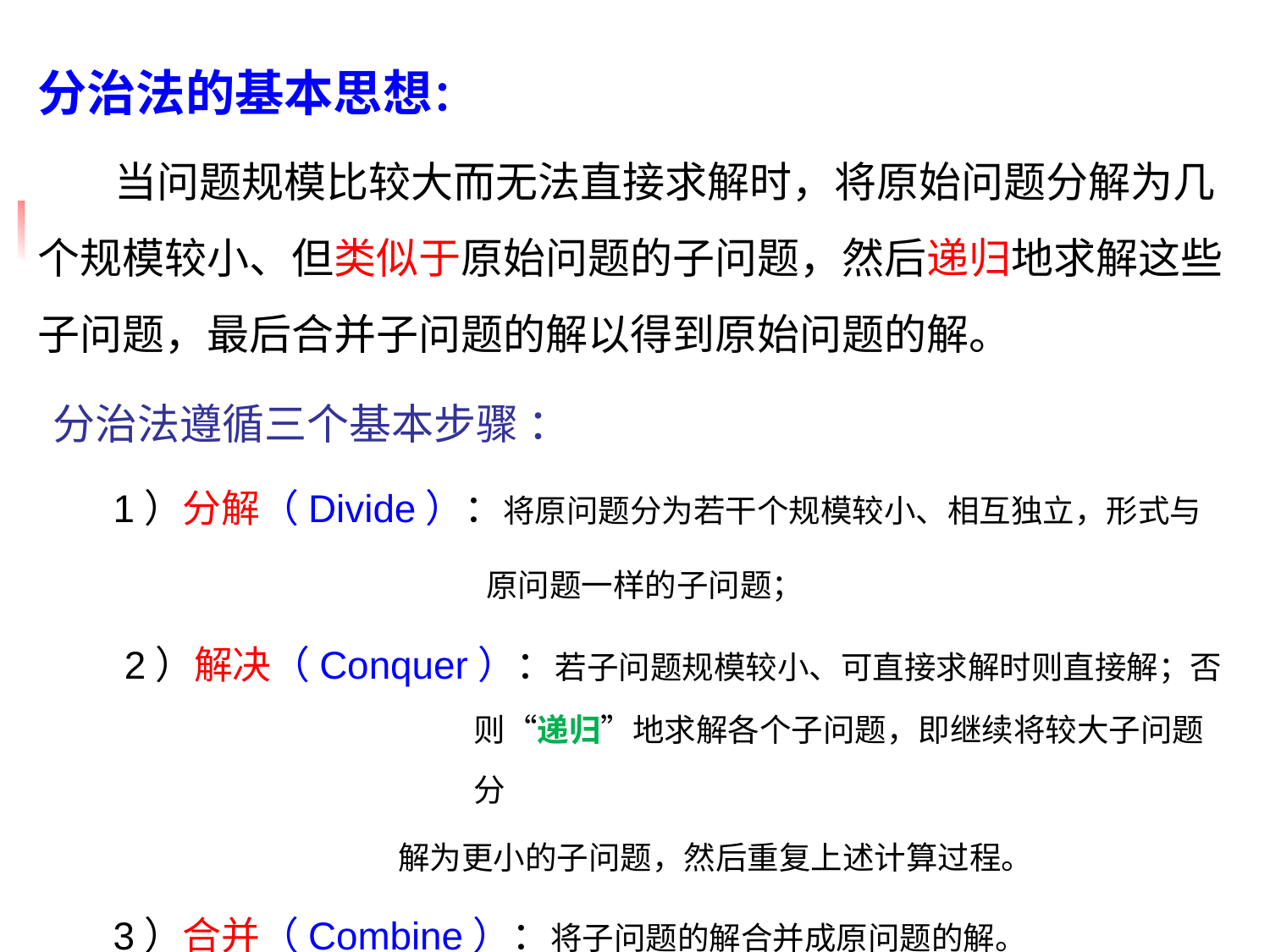

分治法的基本思想：
       当问题规模比较大而无法直接求解时，将原始问题分解为几个规模较小、但类似于原始问题的子问题，然后递归地求解这些子问题，最后合并子问题的解以得到原始问题的解。
分治法遵循三个基本步骤 ：
       1）分解（Divide）：将原问题分为若干个规模较小、相互独立，形式与原问题一样的子问题；
　　2）解决（Conquer）：若子问题规模较小、可直接求解时则直接解；否则“递归”地求解各个子问题，即继续将较大子问题分
                                                 解为更小的子问题，然后重复上述计算过程。
       3）合并（Combine）：将子问题的解合并成原问题的解。